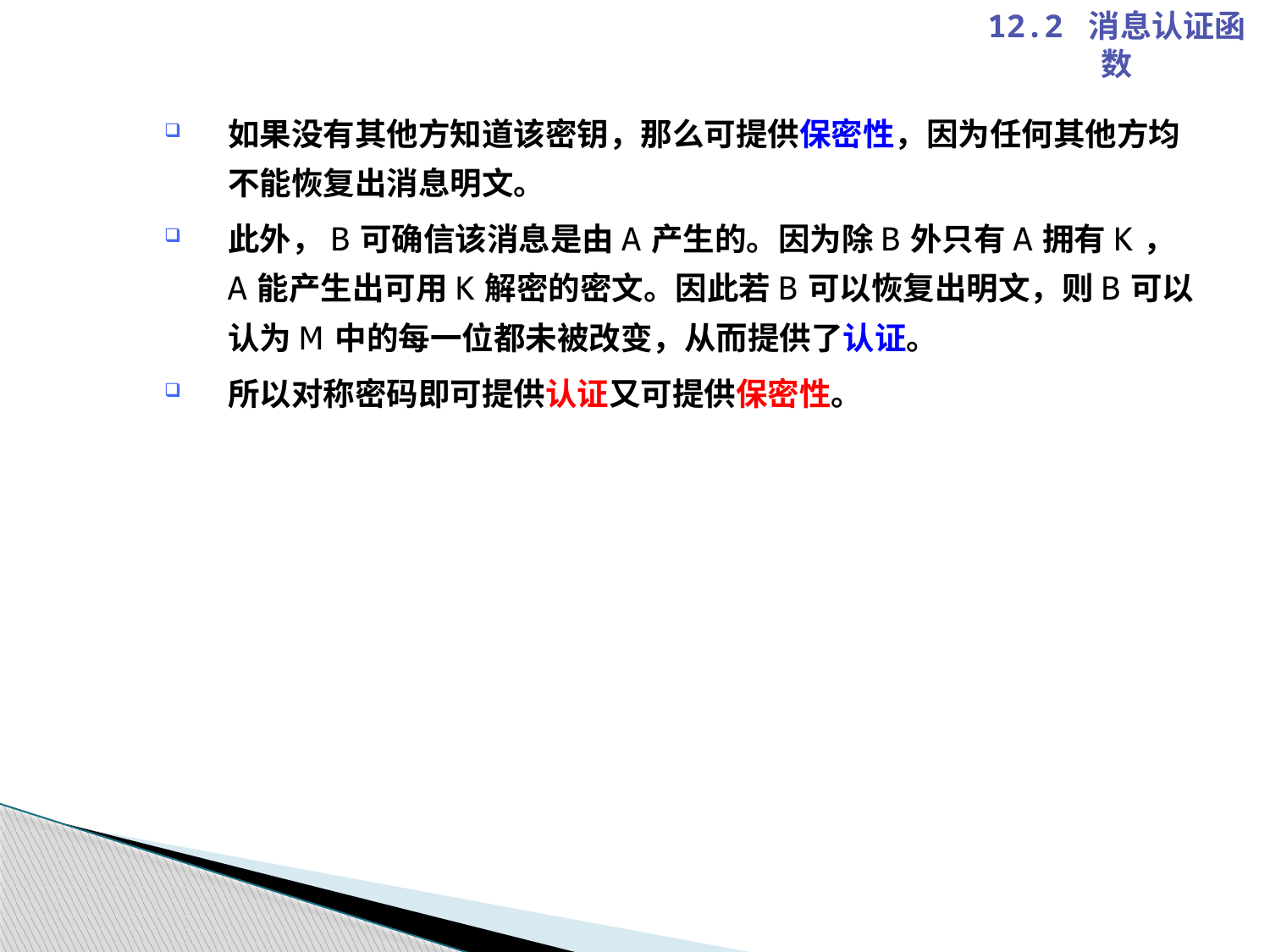

12.2 消息认证函数
如果没有其他方知道该密钥，那么可提供保密性，因为任何其他方均不能恢复出消息明文。
此外，B可确信该消息是由A产生的。因为除B外只有A拥有K，A能产生出可用K解密的密文。因此若B可以恢复出明文，则B可以认为M中的每一位都未被改变，从而提供了认证。
所以对称密码即可提供认证又可提供保密性。